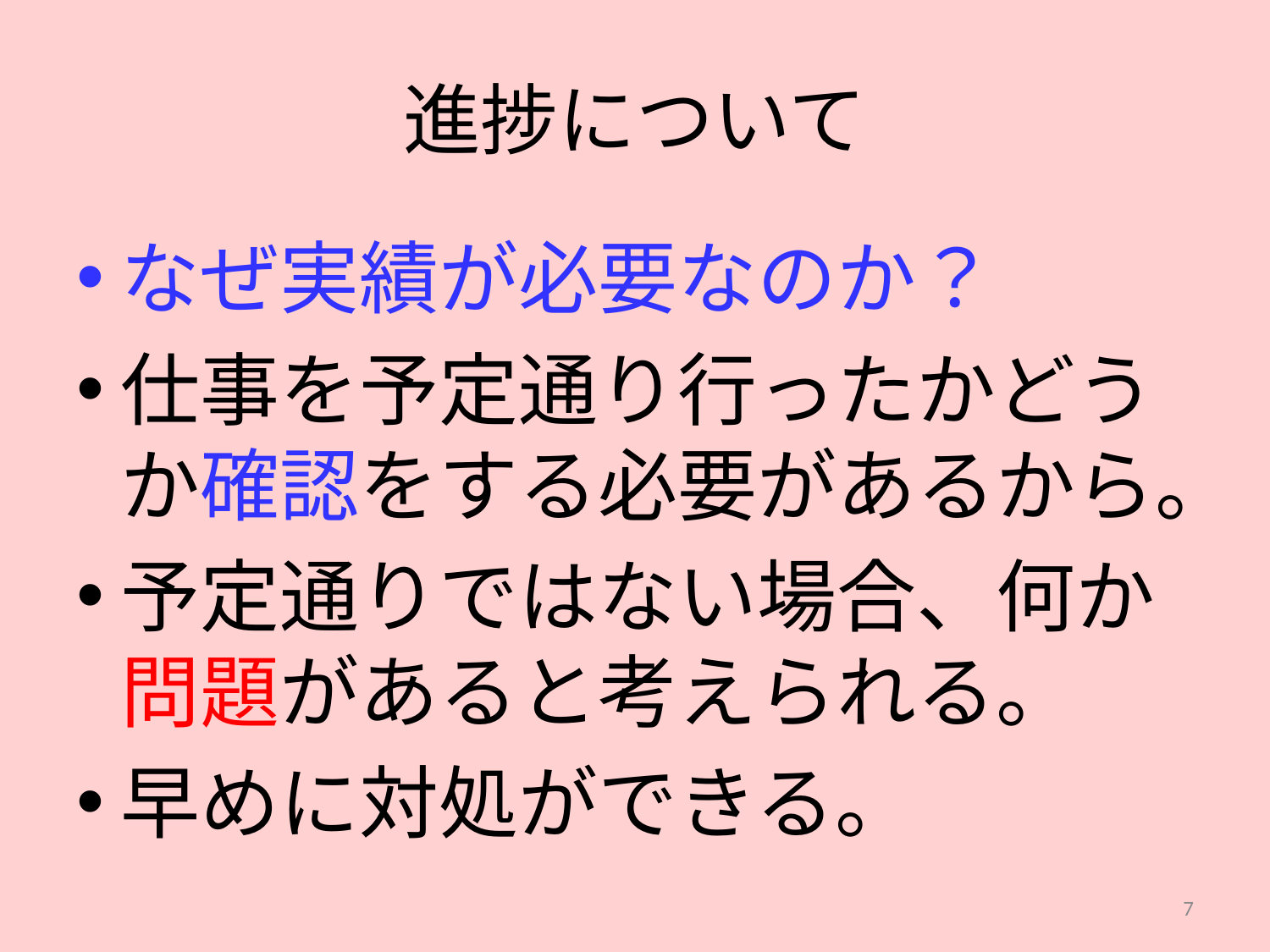

# 進捗について
なぜ実績が必要なのか？
仕事を予定通り行ったかどうか確認をする必要があるから。
予定通りではない場合、何か問題があると考えられる。
早めに対処ができる。
7